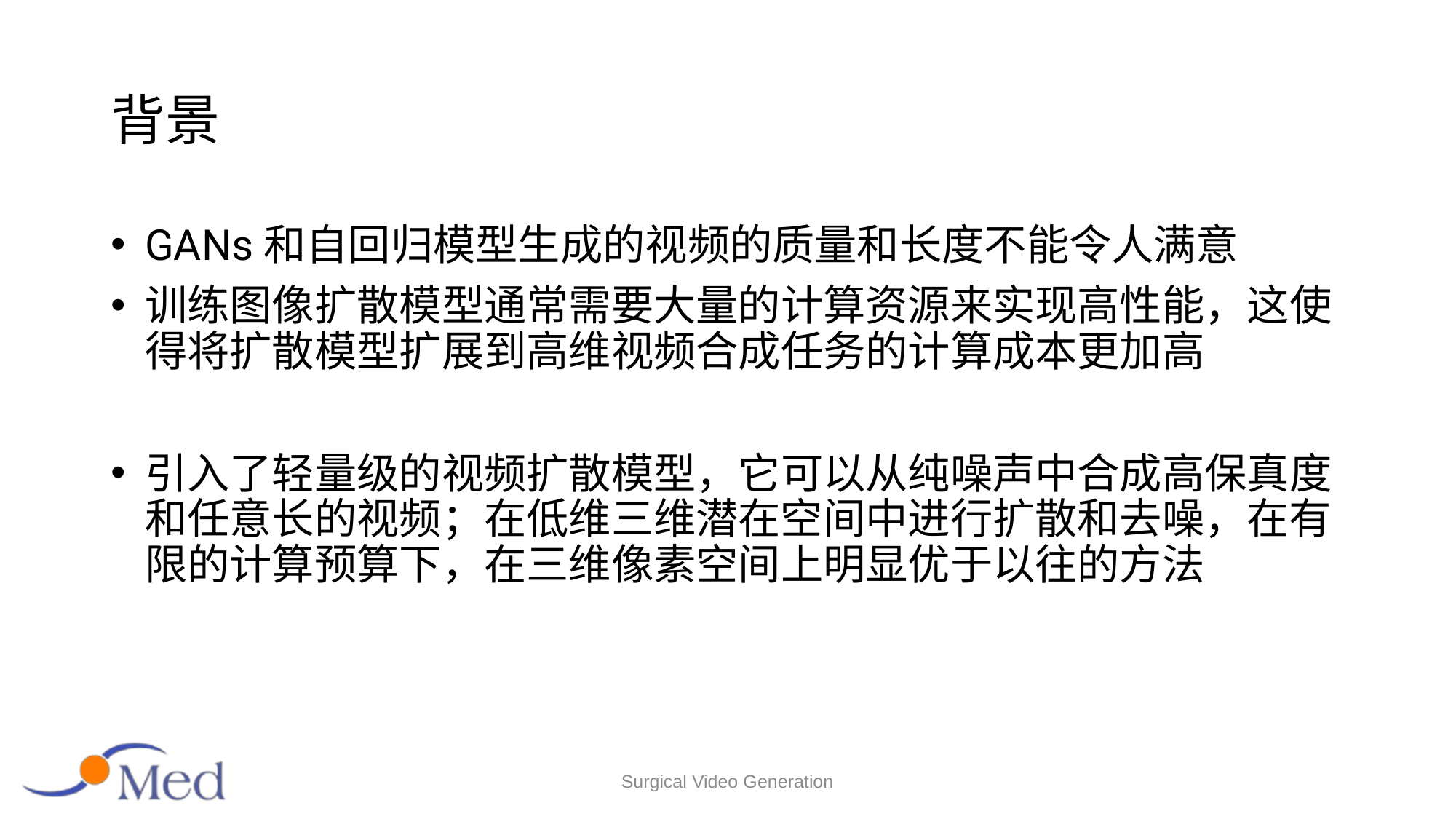

# 背景

GANs和自回归模型生成的视频的质量和长度不能令人满意
训练图像扩散模型通常需要大量的计算资源来实现高性能，这使得将扩散模型扩展到高维视频合成任务的计算成本更加高

引入了轻量级的视频扩散模型，它可以从纯噪声中合成高保真度和任意长的视频；在低维三维潜在空间中进行扩散和去噪，在有限的计算预算下，在三维像素空间上明显优于以往的方法

Surgical Video Generation
3